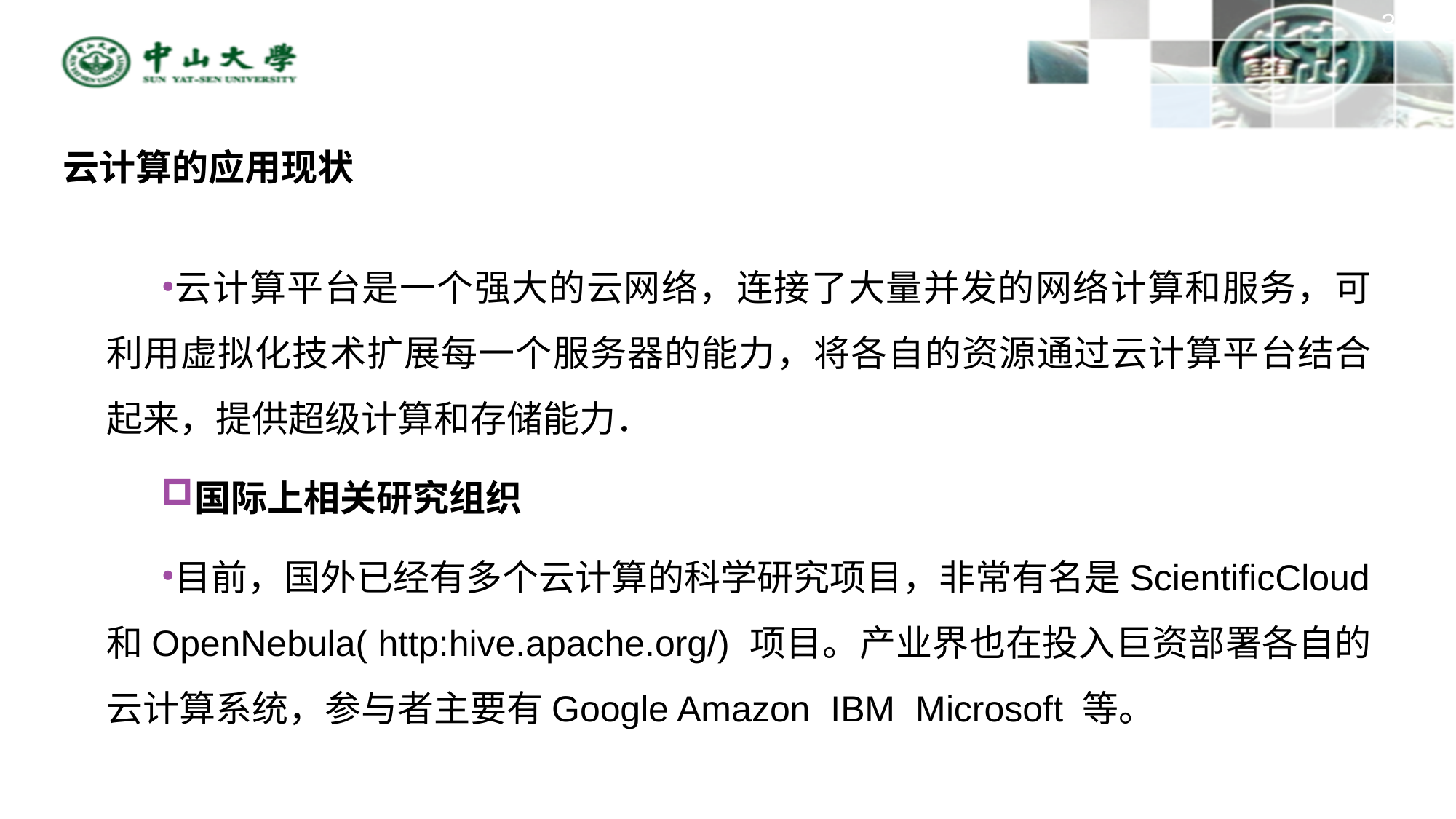

34
# 云计算的应用现状
云计算平台是一个强大的云网络，连接了大量并发的网络计算和服务，可利用虚拟化技术扩展每一个服务器的能力，将各自的资源通过云计算平台结合起来，提供超级计算和存储能力．
国际上相关研究组织
目前，国外已经有多个云计算的科学研究项目，非常有名是ScientificCloud和OpenNebula( http:hive.apache.org/) 项目。产业界也在投入巨资部署各自的云计算系统，参与者主要有Google Amazon  IBM  Microsoft 等。